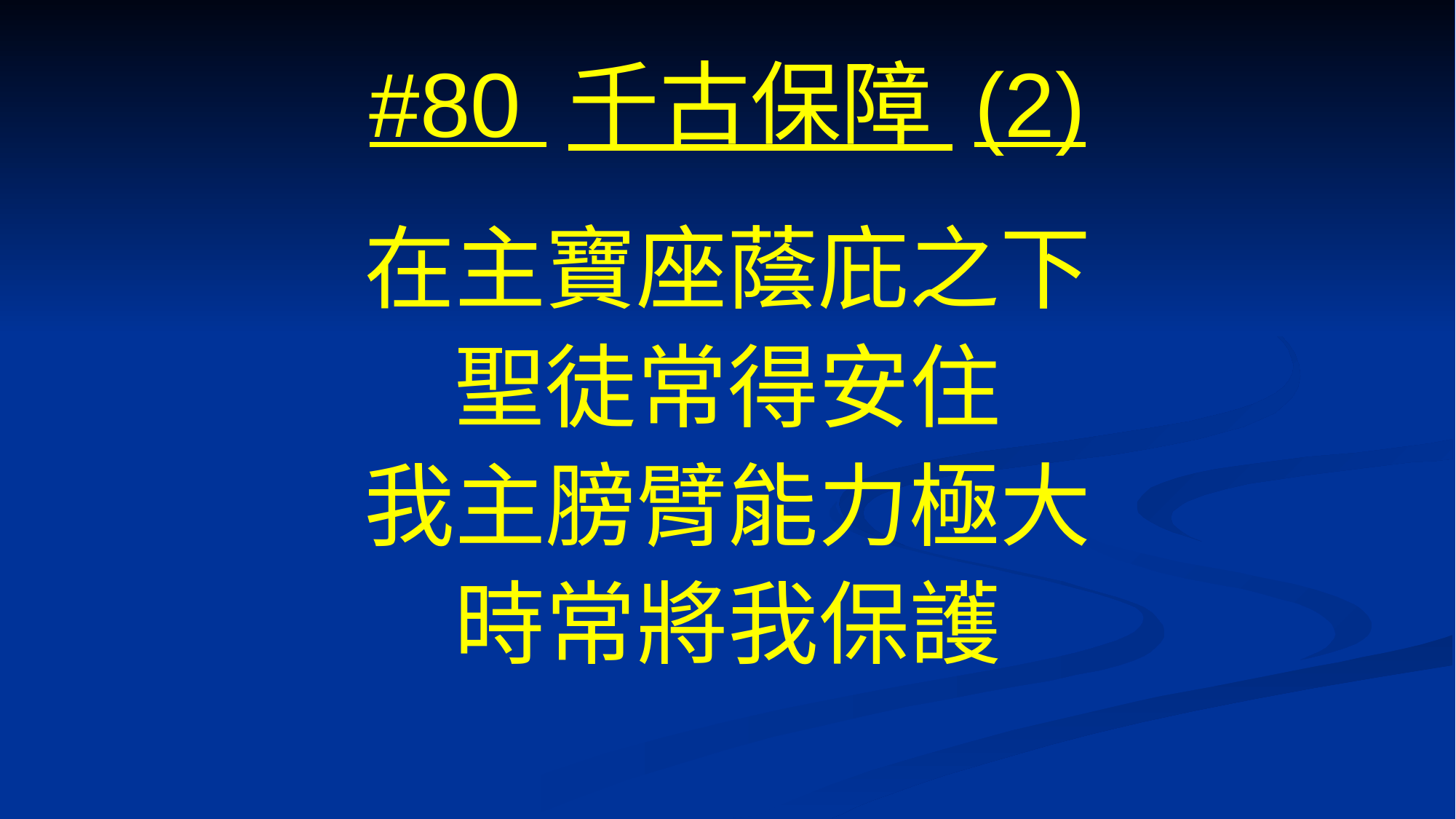

# #80 千古保障 (2)
在主寶座蔭庇之下
聖徒常得安住
我主膀臂能力極大
時常將我保護